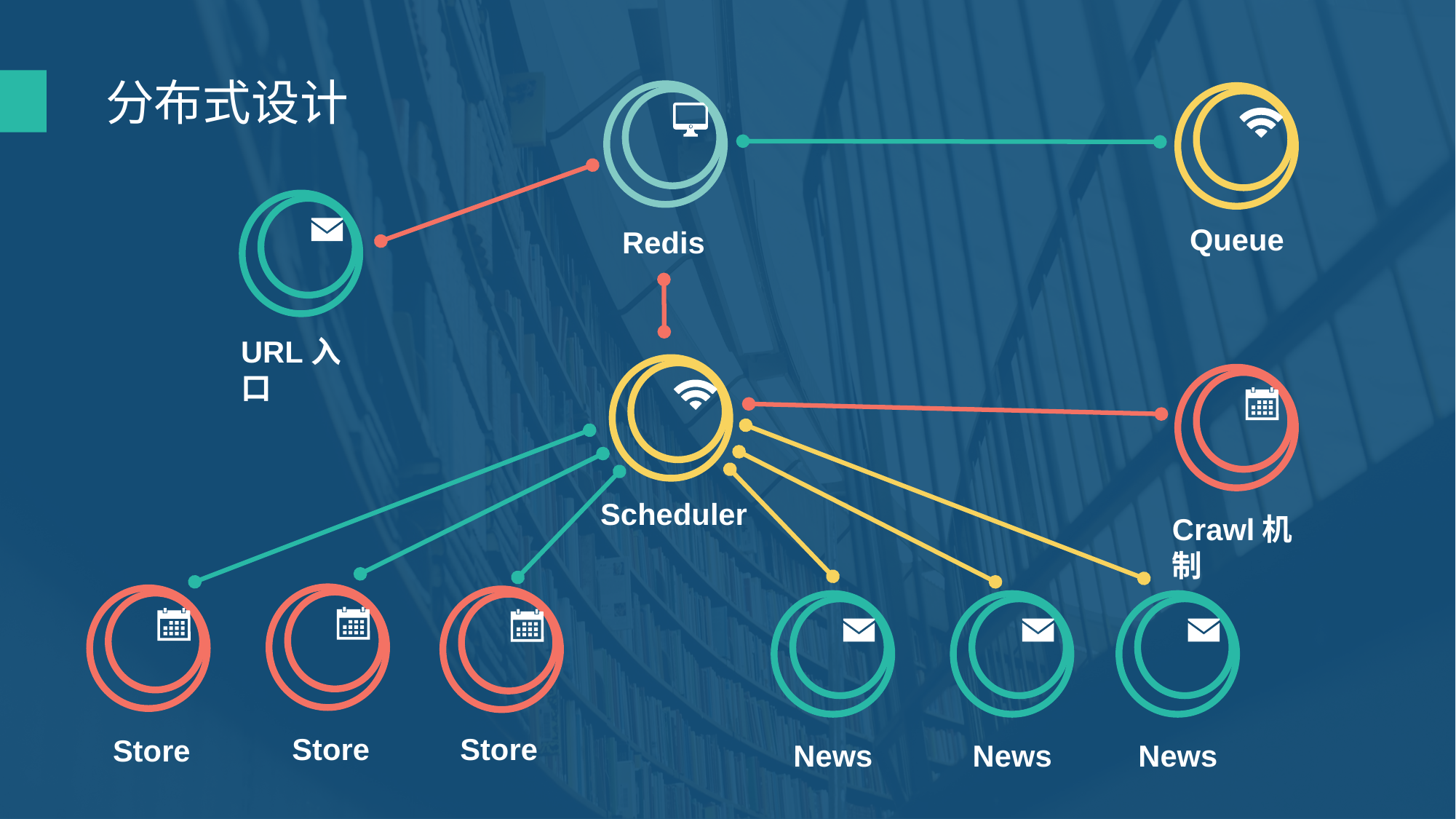

分布式设计

Queue

Redis
URL入口

Scheduler
Crawl机制

Store
Store
Store
News
News
News